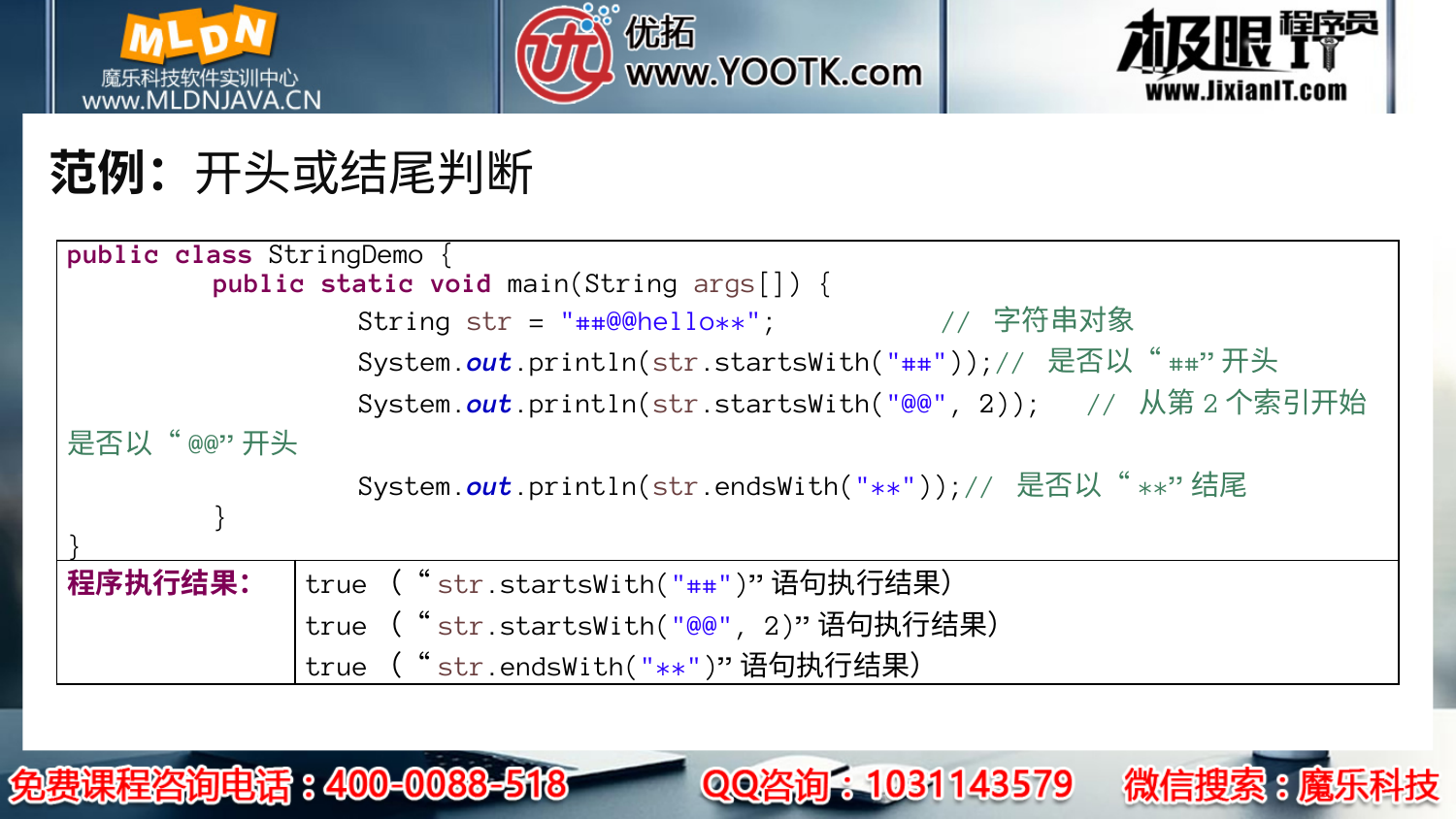

# 范例：开头或结尾判断
| public class StringDemo { public static void main(String args[]) { String str = "##@@hello\*\*"; // 字符串对象 System.out.println(str.startsWith("##"));// 是否以“##”开头 System.out.println(str.startsWith("@@", 2)); // 从第2个索引开始是否以“@@”开头 System.out.println(str.endsWith("\*\*"));// 是否以“\*\*”结尾 } } |  |
| --- | --- |
| 程序执行结果： | true（“str.startsWith("##")”语句执行结果） true（“str.startsWith("@@", 2)”语句执行结果） true（“str.endsWith("\*\*")”语句执行结果） |